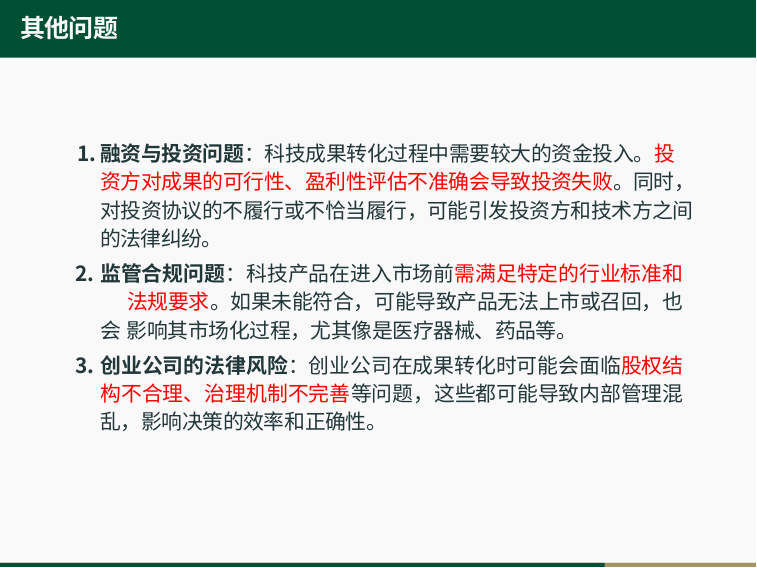

# 其他问题
融资与投资问题：科技成果转化过程中需要较大的资金投入。投 	资方对成果的可行性、盈利性评估不准确会导致投资失败。同时，	对投资协议的不履行或不恰当履行，可能引发投资方和技术方之间	的法律纠纷。
监管合规问题：科技产品在进入市场前需满足特定的行业标准和	法规要求。如果未能符合，可能导致产品无法上市或召回，也会	影响其市场化过程，尤其像是医疗器械、药品等。
创业公司的法律风险：创业公司在成果转化时可能会面临股权结构不合理、治理机制不完善等问题，这些都可能导致内部管理混乱，影响决策的效率和正确性。